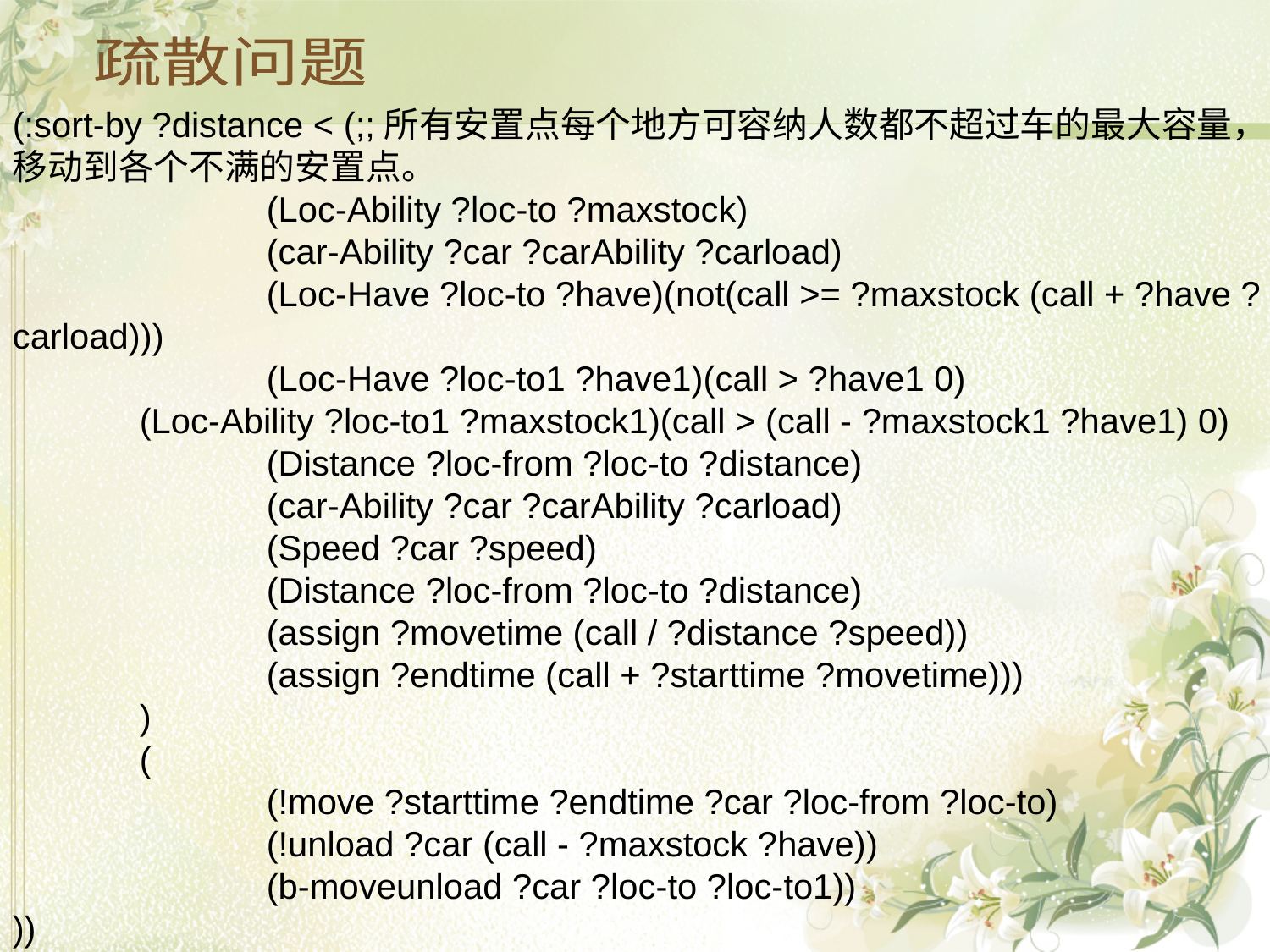

疏散问题
(:sort-by ?distance < (;;所有安置点每个地方可容纳人数都不超过车的最大容量，移动到各个不满的安置点。
  		(Loc-Ability ?loc-to ?maxstock)
  		(car-Ability ?car ?carAbility ?carload)
  		(Loc-Have ?loc-to ?have)(not(call >= ?maxstock (call + ?have ?carload)))
  		(Loc-Have ?loc-to1 ?have1)(call > ?have1 0)
    	(Loc-Ability ?loc-to1 ?maxstock1)(call > (call - ?maxstock1 ?have1) 0)
  		(Distance ?loc-from ?loc-to ?distance)
  		(car-Ability ?car ?carAbility ?carload)
  		(Speed ?car ?speed)
  		(Distance ?loc-from ?loc-to ?distance)
  	 	(assign ?movetime (call / ?distance ?speed))
  	 	(assign ?endtime (call + ?starttime ?movetime)))
 	)
	(
		(!move ?starttime ?endtime ?car ?loc-from ?loc-to)
		(!unload ?car (call - ?maxstock ?have))
		(b-moveunload ?car ?loc-to ?loc-to1))
))